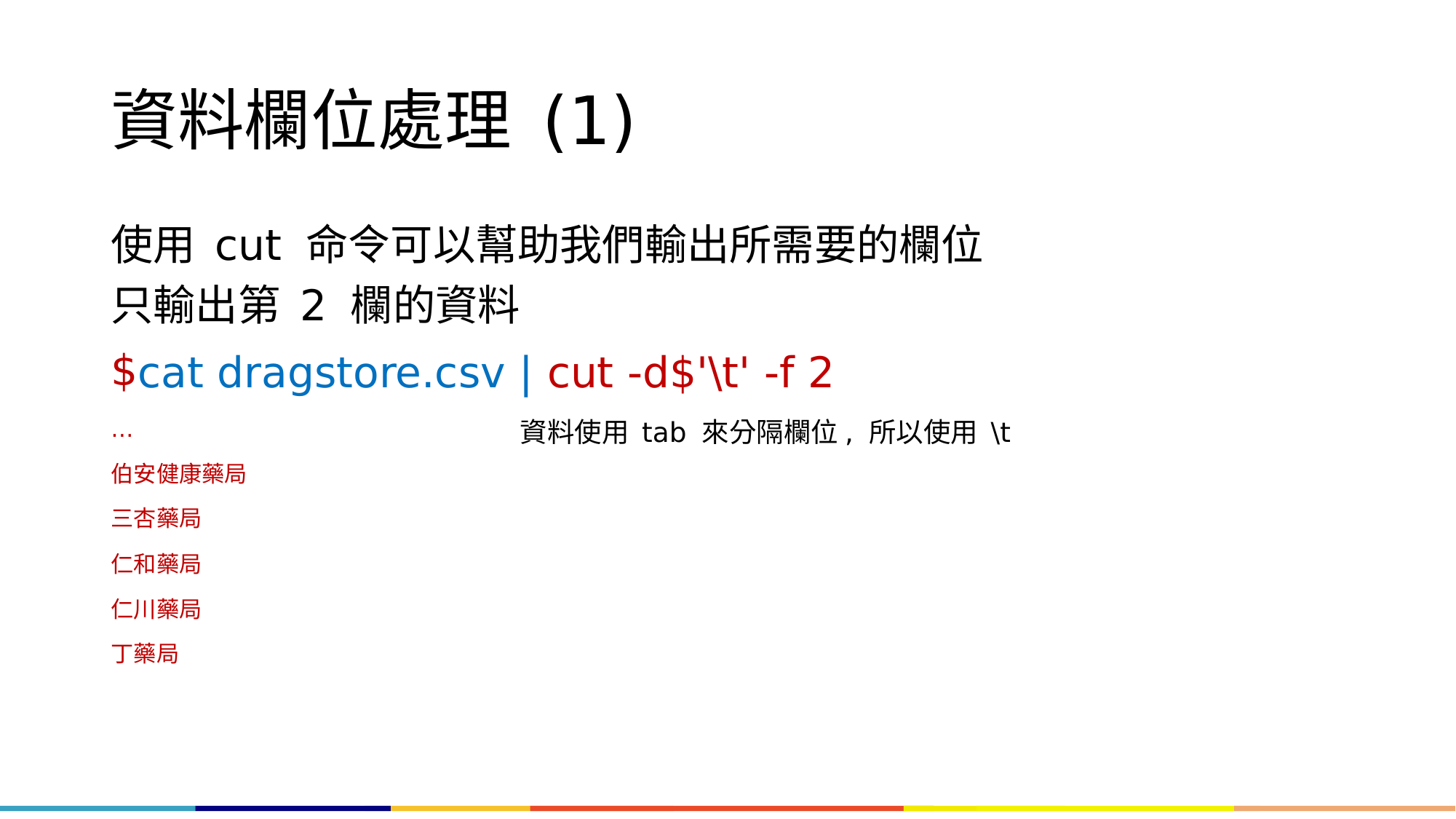

# 資料欄位處理 (1)
使用 cut 命令可以幫助我們輸出所需要的欄位
只輸出第 2 欄的資料
cat dragstore.csv | cut -d$'\t' -f 2
…
伯安健康藥局
三杏藥局
仁和藥局
仁川藥局
丁藥局
資料使用 tab 來分隔欄位, 所以使用 \t